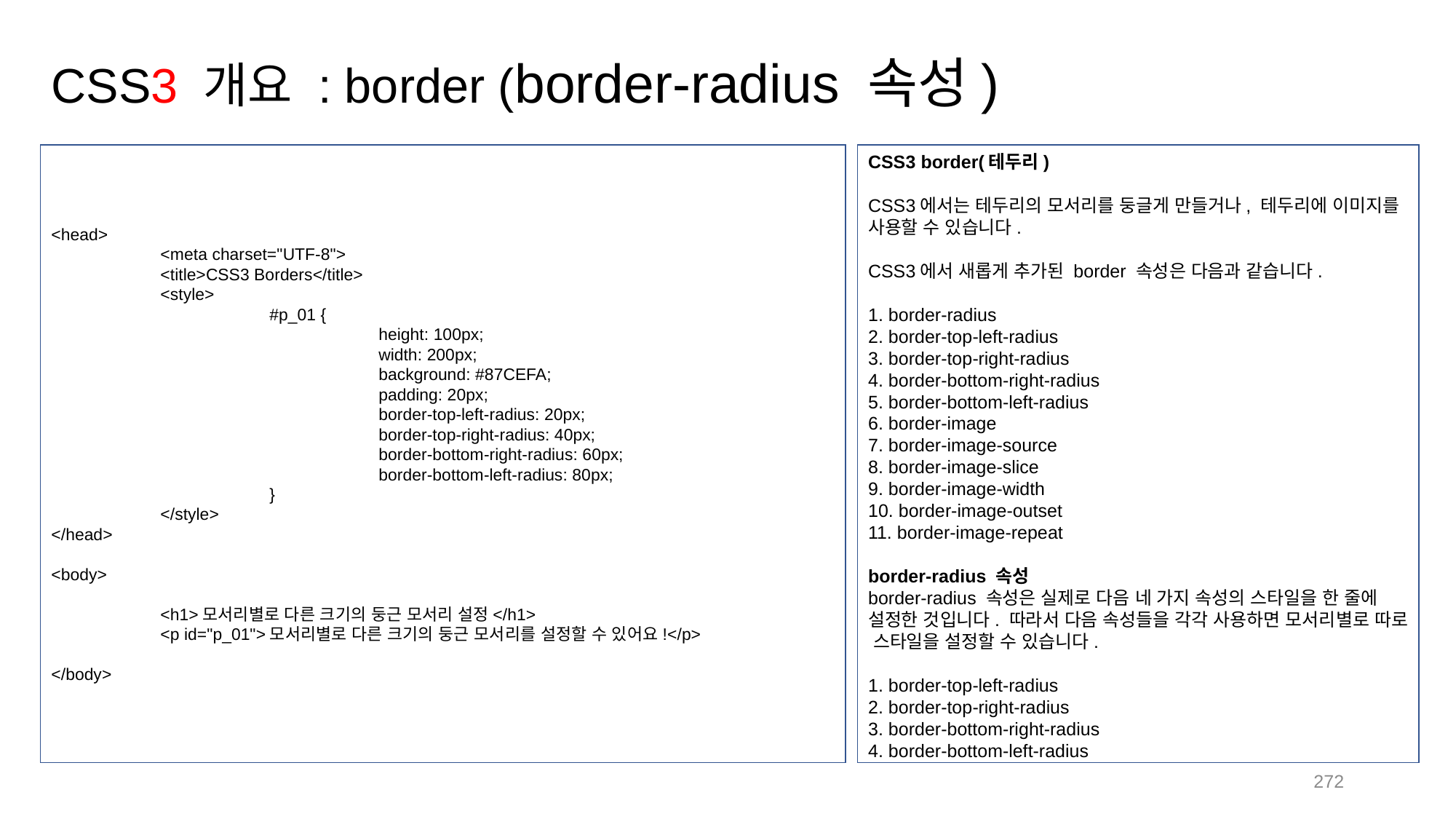

# CSS3 개요 : border (border-radius 속성)
CSS3 border(테두리)

CSS3에서는 테두리의 모서리를 둥글게 만들거나, 테두리에 이미지를 사용할 수 있습니다.

CSS3에서 새롭게 추가된 border 속성은 다음과 같습니다.

1. border-radius
2. border-top-left-radius
3. border-top-right-radius
4. border-bottom-right-radius
5. border-bottom-left-radius
6. border-image
7. border-image-source
8. border-image-slice
9. border-image-width
10. border-image-outset
11. border-image-repeat

border-radius 속성
border-radius 속성은 실제로 다음 네 가지 속성의 스타일을 한 줄에 설정한 것입니다. 따라서 다음 속성들을 각각 사용하면 모서리별로 따로 스타일을 설정할 수 있습니다.

1. border-top-left-radius
2. border-top-right-radius
3. border-bottom-right-radius
4. border-bottom-left-radius

<head>
	<meta charset="UTF-8">
	<title>CSS3 Borders</title>
	<style>
		#p_01 {
			height: 100px;
			width: 200px;
			background: #87CEFA;
			padding: 20px;
			border-top-left-radius: 20px;
			border-top-right-radius: 40px;
			border-bottom-right-radius: 60px;
			border-bottom-left-radius: 80px;
		}
	</style>
</head>

<body>

	<h1>모서리별로 다른 크기의 둥근 모서리 설정</h1>
	<p id="p_01">모서리별로 다른 크기의 둥근 모서리를 설정할 수 있어요!</p>

</body>
272